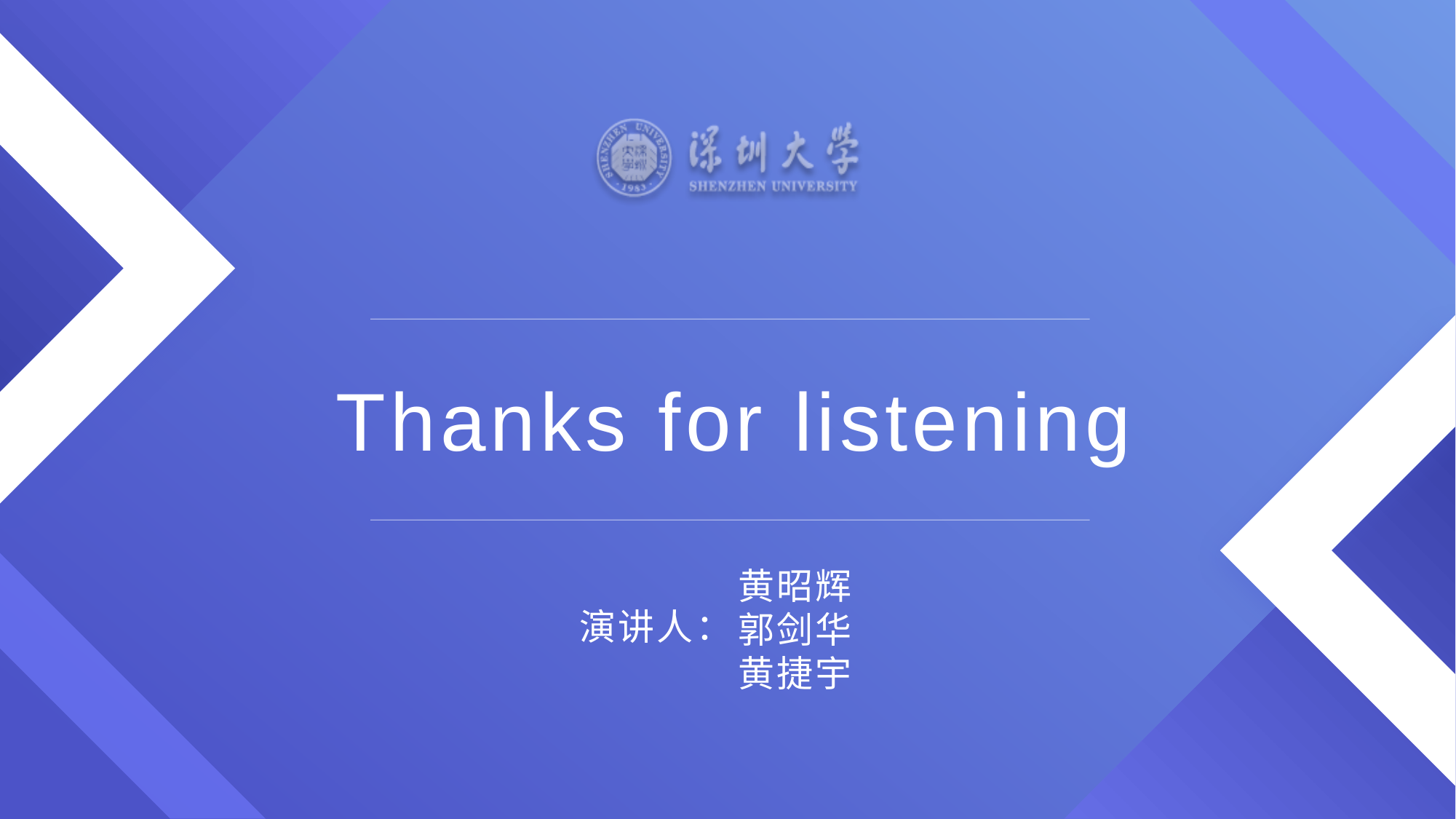

Thanks for listening
黄昭辉
郭剑华
黄捷宇
演讲人：